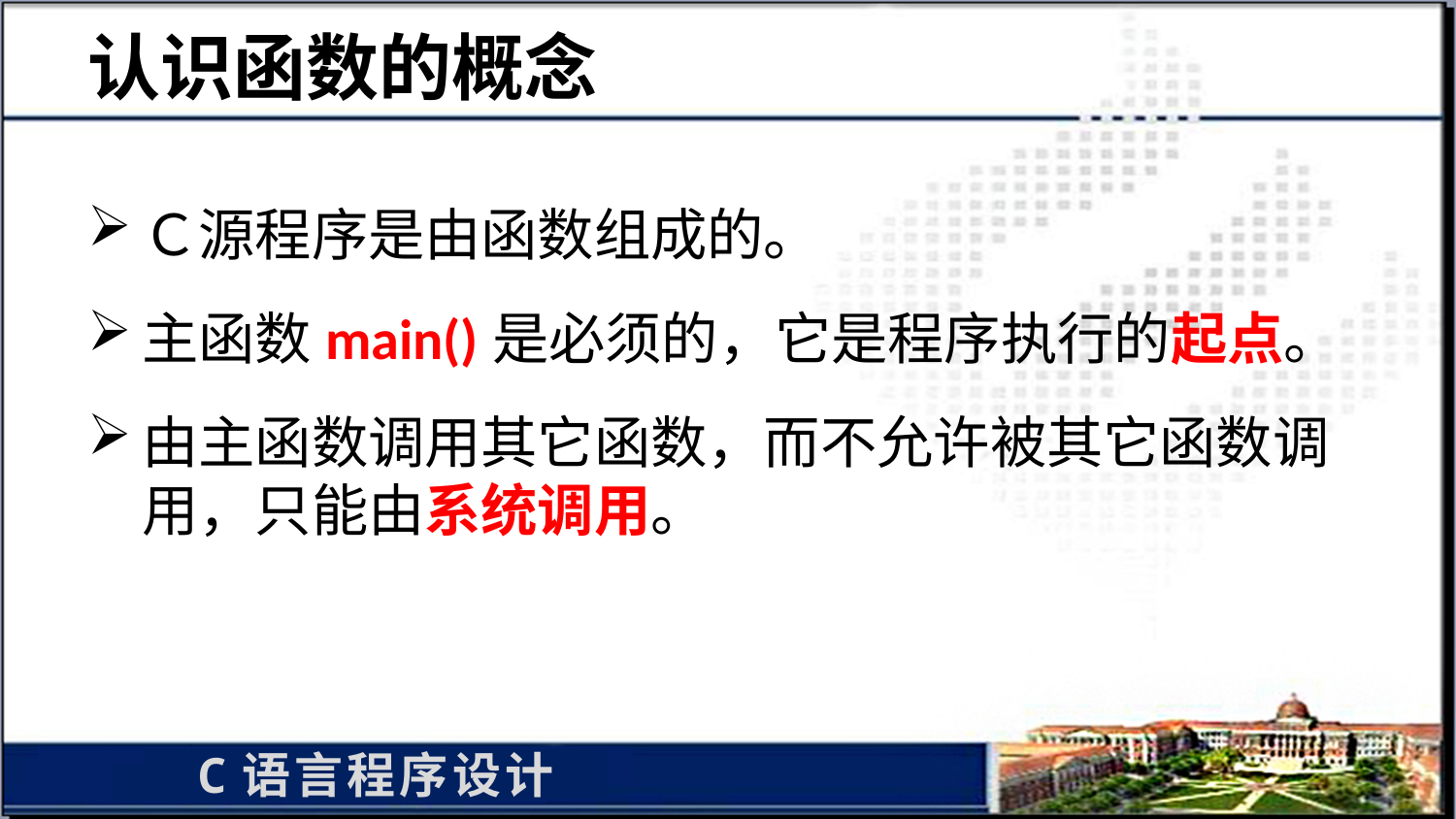

# 认识函数的概念
Ｃ源程序是由函数组成的。
主函数main()是必须的，它是程序执行的起点。
由主函数调用其它函数，而不允许被其它函数调用，只能由系统调用。